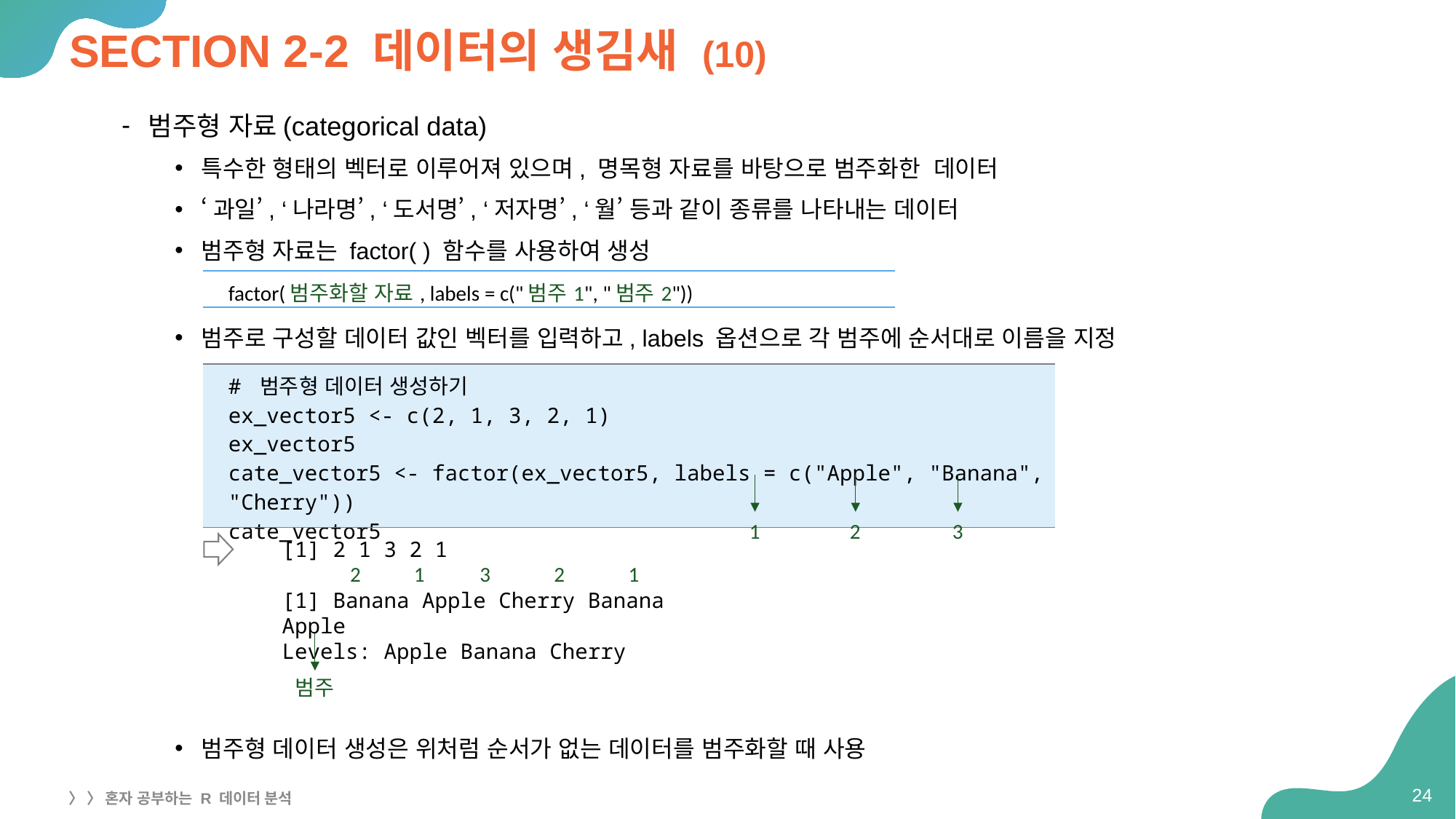

# SECTION 2-2 데이터의 생김새 (10)
범주형 자료(categorical data)
특수한 형태의 벡터로 이루어져 있으며, 명목형 자료를 바탕으로 범주화한  데이터
‘과일’, ‘나라명’, ‘도서명’, ‘저자명’, ‘월’ 등과 같이 종류를 나타내는 데이터
범주형 자료는 factor( ) 함수를 사용하여 생성

범주로 구성할 데이터 값인 벡터를 입력하고, labels 옵션으로 각 범주에 순서대로 이름을 지정

범주형 데이터 생성은 위처럼 순서가 없는 데이터를 범주화할 때 사용
| factor(범주화할 자료, labels = c("범주1", "범주2")) |
| --- |
| # 범주형 데이터 생성하기 ex\_vector5 <- c(2, 1, 3, 2, 1) ex\_vector5 cate\_vector5 <- factor(ex\_vector5, labels = c("Apple", "Banana", "Cherry")) cate\_vector5 |
| --- |
1
2
3
[1] 2 1 3 2 1

[1] Banana Apple Cherry Banana Apple
Levels: Apple Banana Cherry

2
1
3
2
1
범주
24
〉 〉 혼자 공부하는 R 데이터 분석